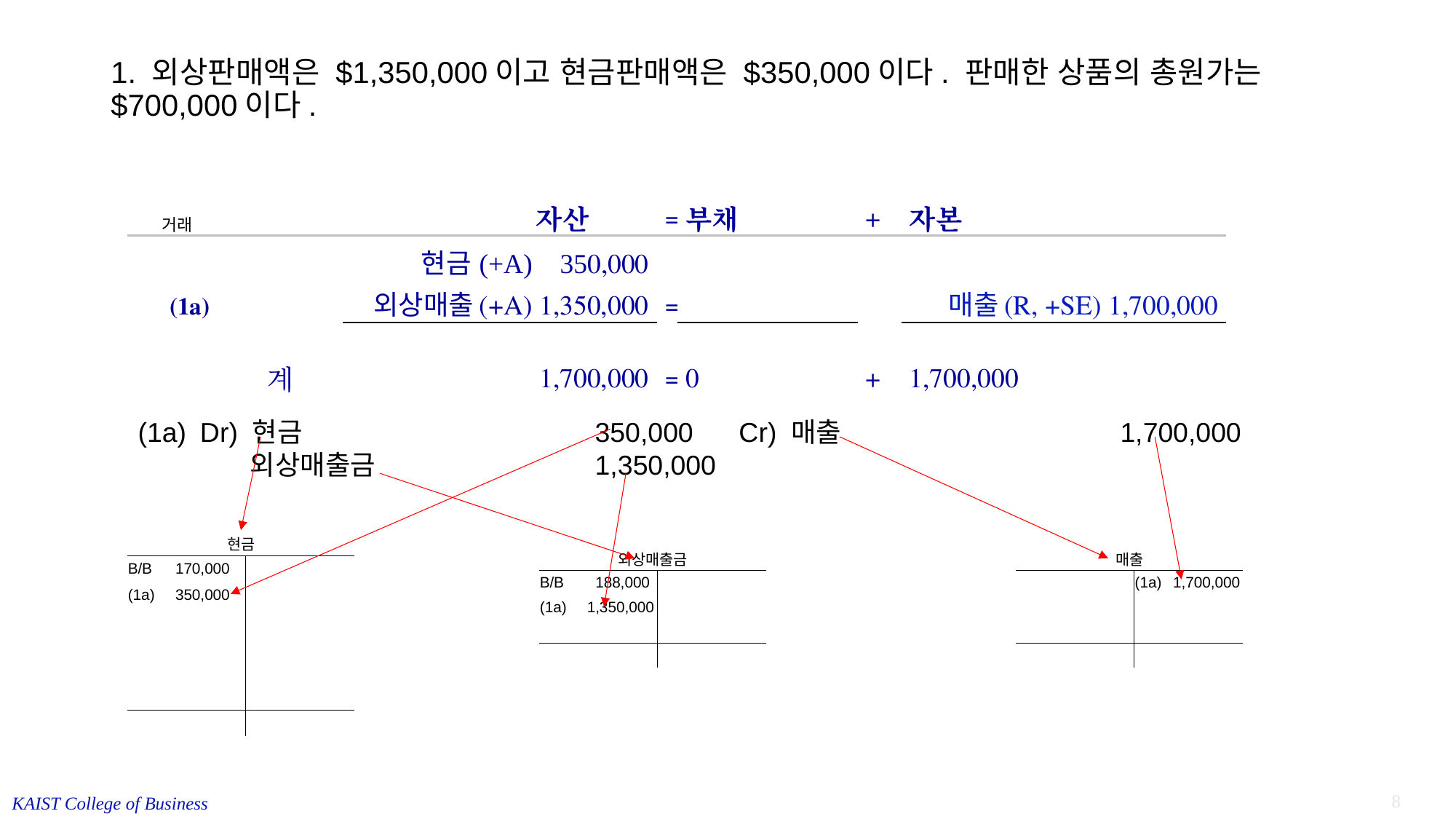

# 1. 외상판매액은 $1,350,000이고 현금판매액은 $350,000이다. 판매한 상품의 총원가는 $700,000이다.
|  |  |  |  |  |  |  |  |  |  |  |  |  |  |  |  |
| --- | --- | --- | --- | --- | --- | --- | --- | --- | --- | --- | --- | --- | --- | --- | --- |
| 거래 |  |  |  |  |  | 자산 |  |  | = | 부채 |  | + | 자본 |  |  |
| (1a) |  |  |  |  | 현금(+A) 350,000 외상매출(+A) 1,350,000 |  |  |  | = |  |  |  | 매출(R, +SE) 1,700,000 |  |  |
|  |  |  |  | 계 | 1,700,000 |  |  |  | = | 0 |  | + | 1,700,000 |  |  |
|  |  |  |  |  |  |  |  |  |  |  |  |  |  |  |  |
(1a)	 Dr) 현금 	   	350,000      Cr) 매출 			1,700,000
			    외상매출금		1,350,000
| 현금 |  |  |  |
| --- | --- | --- | --- |
| B/B | 170,000 |  |  |
| (1a) | 350,000 |  |  |
|  |  |  |  |
|  |  |  |  |
|  |  |  |  |
|  |  |  |  |
|  |  |  |  |
| 외상매출금 |  |  |  |
| --- | --- | --- | --- |
| B/B | 188,000 |  |  |
| (1a) | 1,350,000 |  |  |
|  |  |  |  |
|  |  |  |  |
| 매출 |  |  |  |
| --- | --- | --- | --- |
|  |  | (1a) | 1,700,000 |
|  |  |  |  |
|  |  |  |  |
|  |  |  |  |